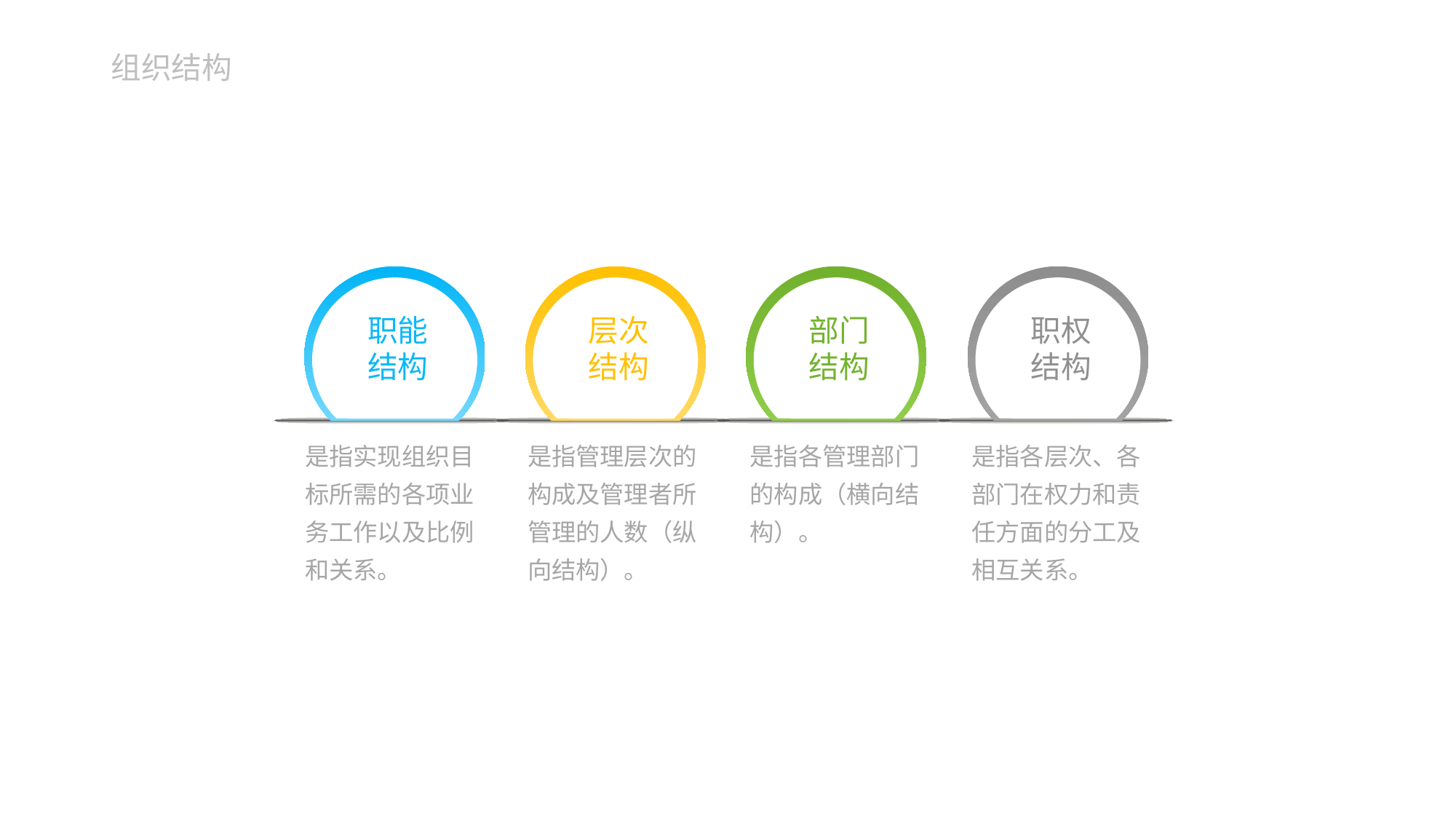

# 组织结构

职能
结构
层次
结构
部门
结构
职权
结构

是指各管理部门的构成（横向结构）。
是指各层次、各部门在权力和责任方面的分工及相互关系。
是指实现组织目标所需的各项业务工作以及比例和关系。
是指管理层次的构成及管理者所管理的人数（纵向结构）。